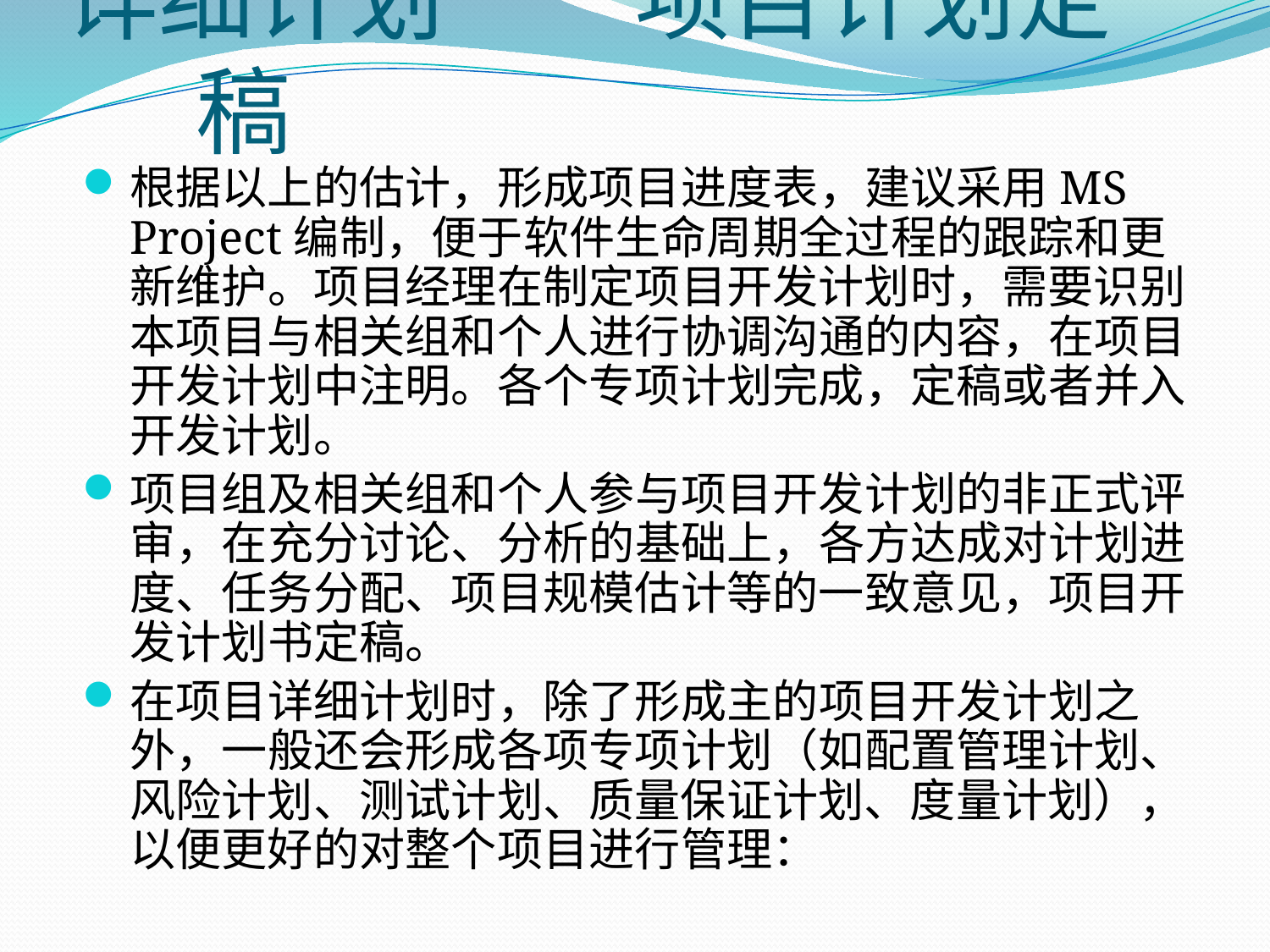

详细计划——项目计划定稿
根据以上的估计，形成项目进度表，建议采用MS Project编制，便于软件生命周期全过程的跟踪和更新维护。项目经理在制定项目开发计划时，需要识别本项目与相关组和个人进行协调沟通的内容，在项目开发计划中注明。各个专项计划完成，定稿或者并入开发计划。
项目组及相关组和个人参与项目开发计划的非正式评审，在充分讨论、分析的基础上，各方达成对计划进度、任务分配、项目规模估计等的一致意见，项目开发计划书定稿。
在项目详细计划时，除了形成主的项目开发计划之外，一般还会形成各项专项计划（如配置管理计划、风险计划、测试计划、质量保证计划、度量计划），以便更好的对整个项目进行管理：